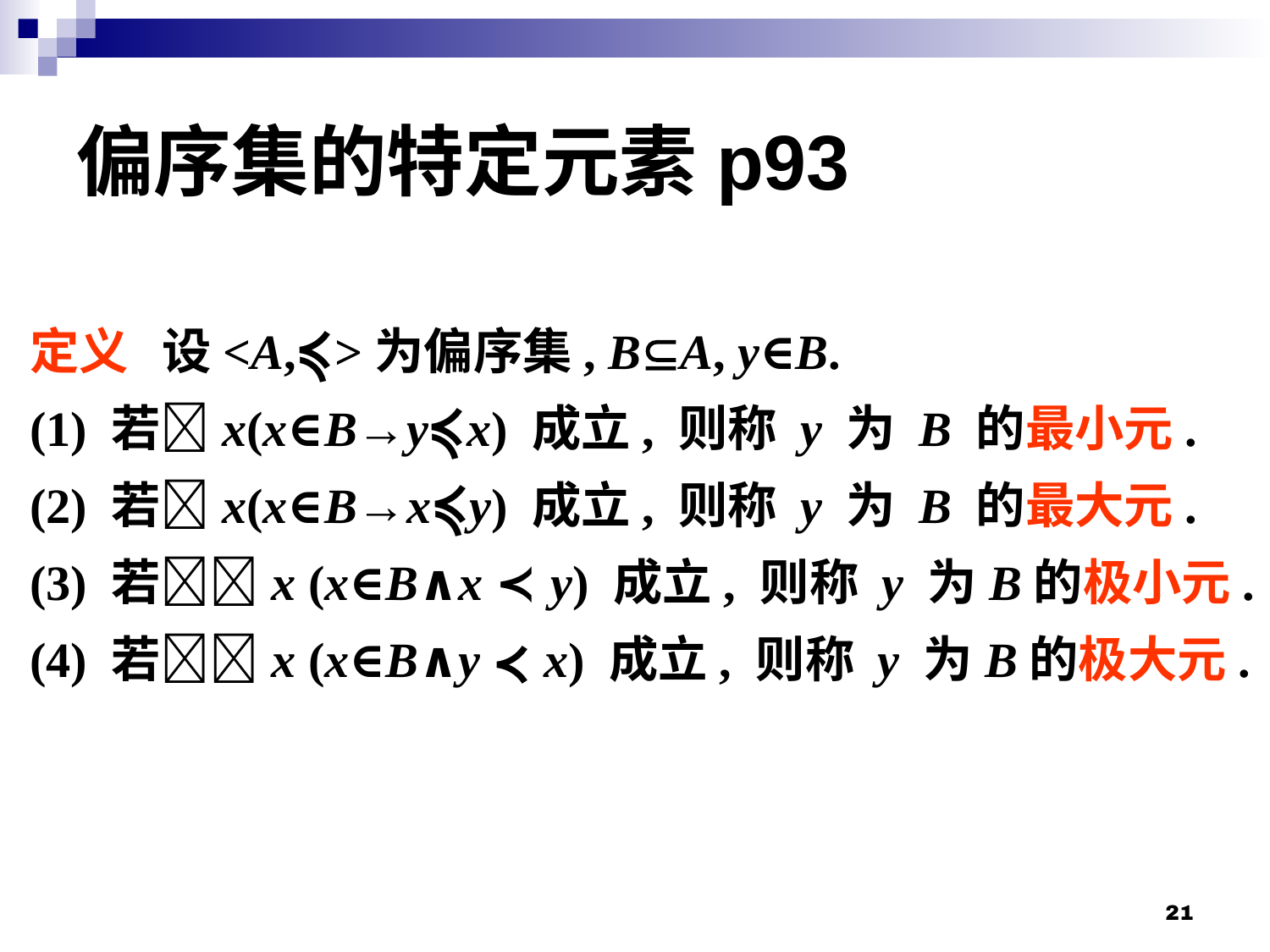

# 偏序集的特定元素p93
定义   设<A,≼>为偏序集, B⊆A, y∈B.
(1) 若∀x(x∈B→y≼x) 成立, 则称 y 为 B 的最小元.
(2) 若∀x(x∈B→x≼y) 成立, 则称 y 为 B 的最大元.
(3) 若¬∃x (x∈B∧x ≺ y) 成立, 则称 y 为B的极小元.
(4) 若¬∃x (x∈B∧y ≺ x) 成立, 则称 y 为B的极大元.
21